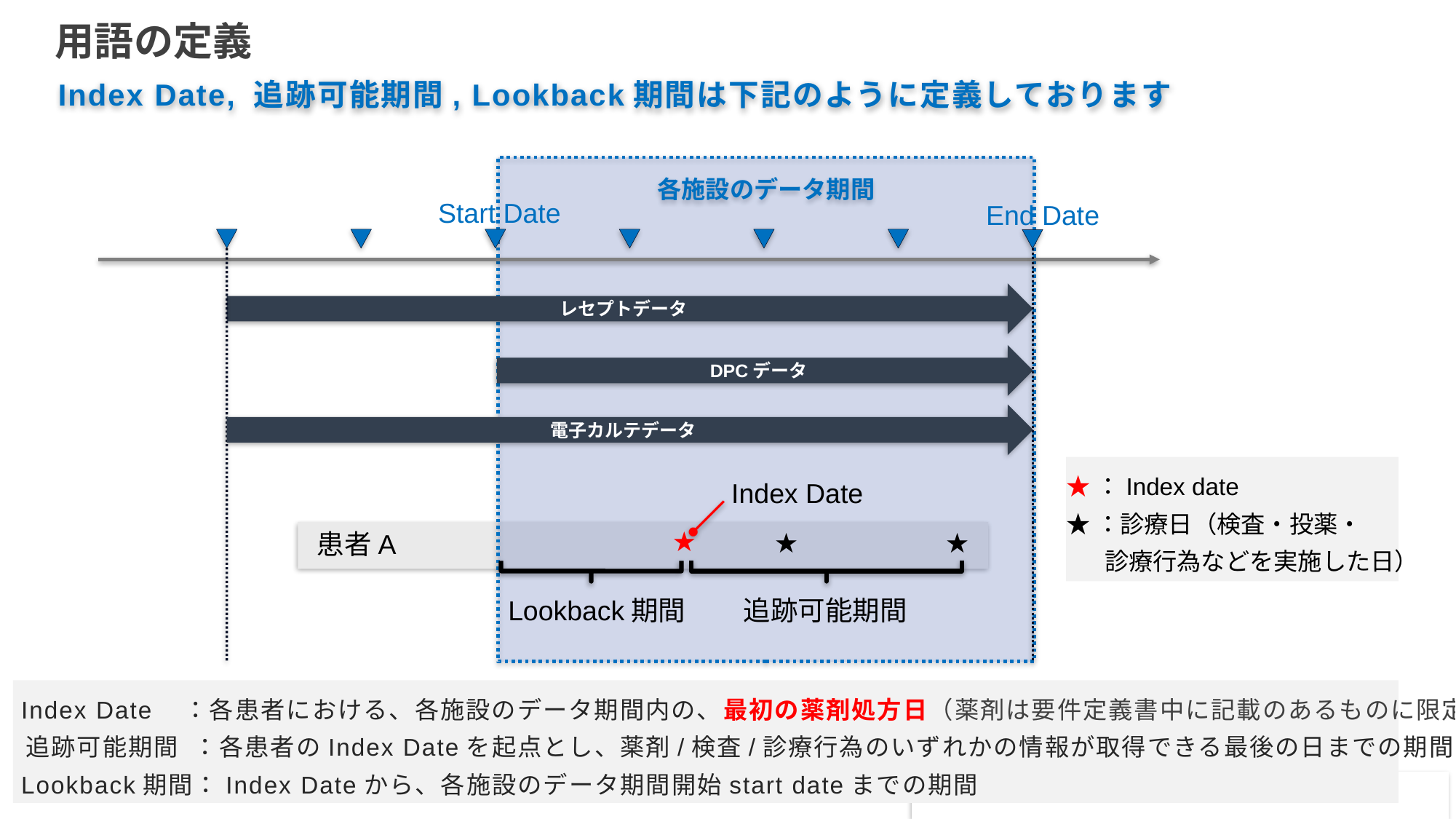

用語の定義
Index Date, 追跡可能期間, Lookback期間は下記のように定義しております
各施設のデータ期間
Start Date
End Date

レセプトデータ
DPCデータ
電子カルテデータ

★：Index date
★：診療日（検査・投薬・
      診療行為などを実施した日）

Index Date

★

★
★

患者A
Lookback期間
追跡可能期間
 Index Date   ：各患者における、各施設のデータ期間内の、最初の薬剤処方日（薬剤は要件定義書中に記載のあるものに限定）
 追跡可能期間  ：各患者のIndex Dateを起点とし、薬剤/検査/診療行為のいずれかの情報が取得できる最後の日までの期間
 Lookback期間：Index Dateから、各施設のデータ期間開始start dateまでの期間